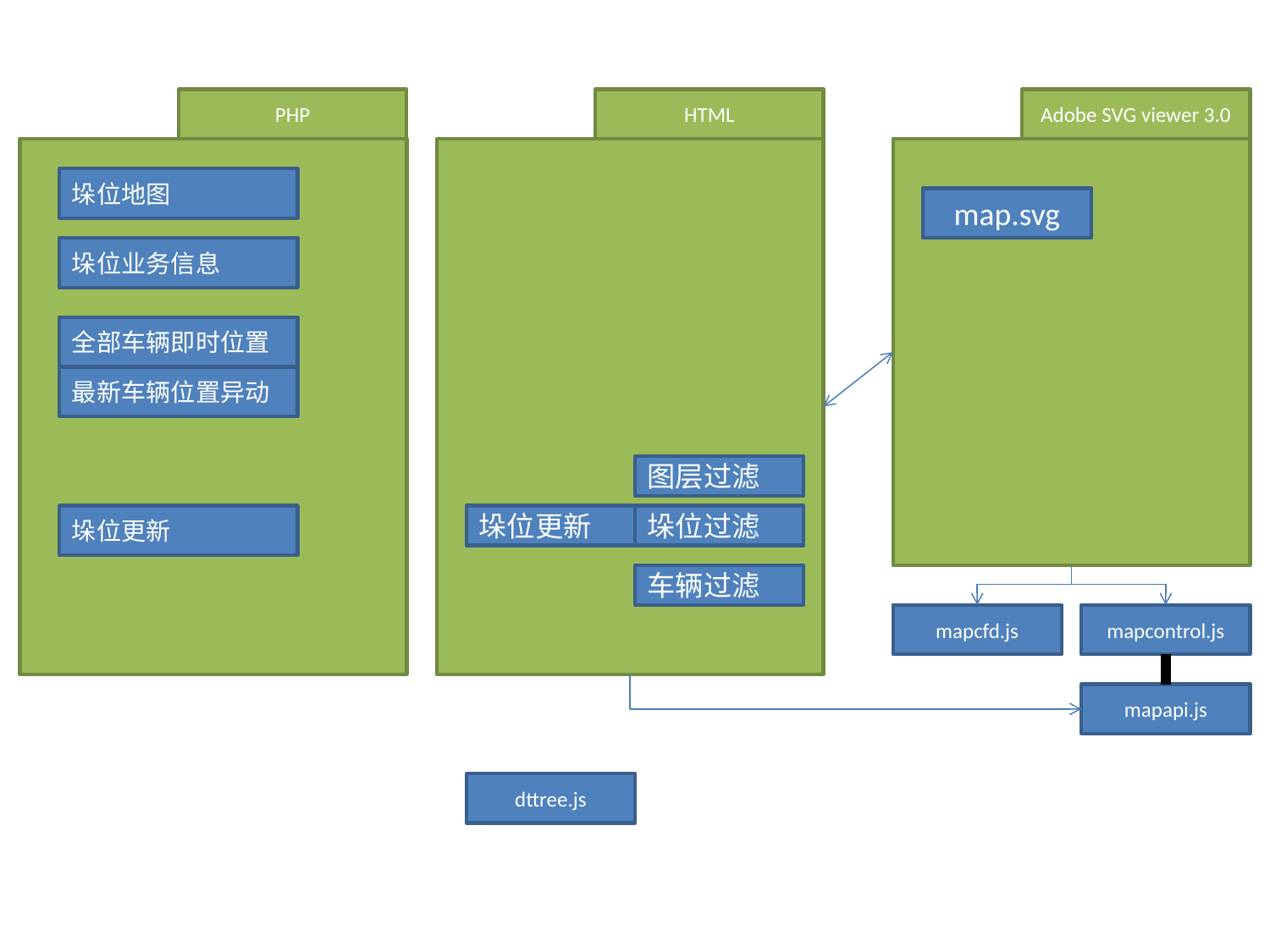

PHP
HTML
Adobe SVG viewer 3.0

垛位地图
map.svg
垛位业务信息
全部车辆即时位置
最新车辆位置异动
图层过滤
垛位更新
垛位更新
垛位过滤
车辆过滤
mapcfd.js
mapcontrol.js
mapapi.js
dttree.js